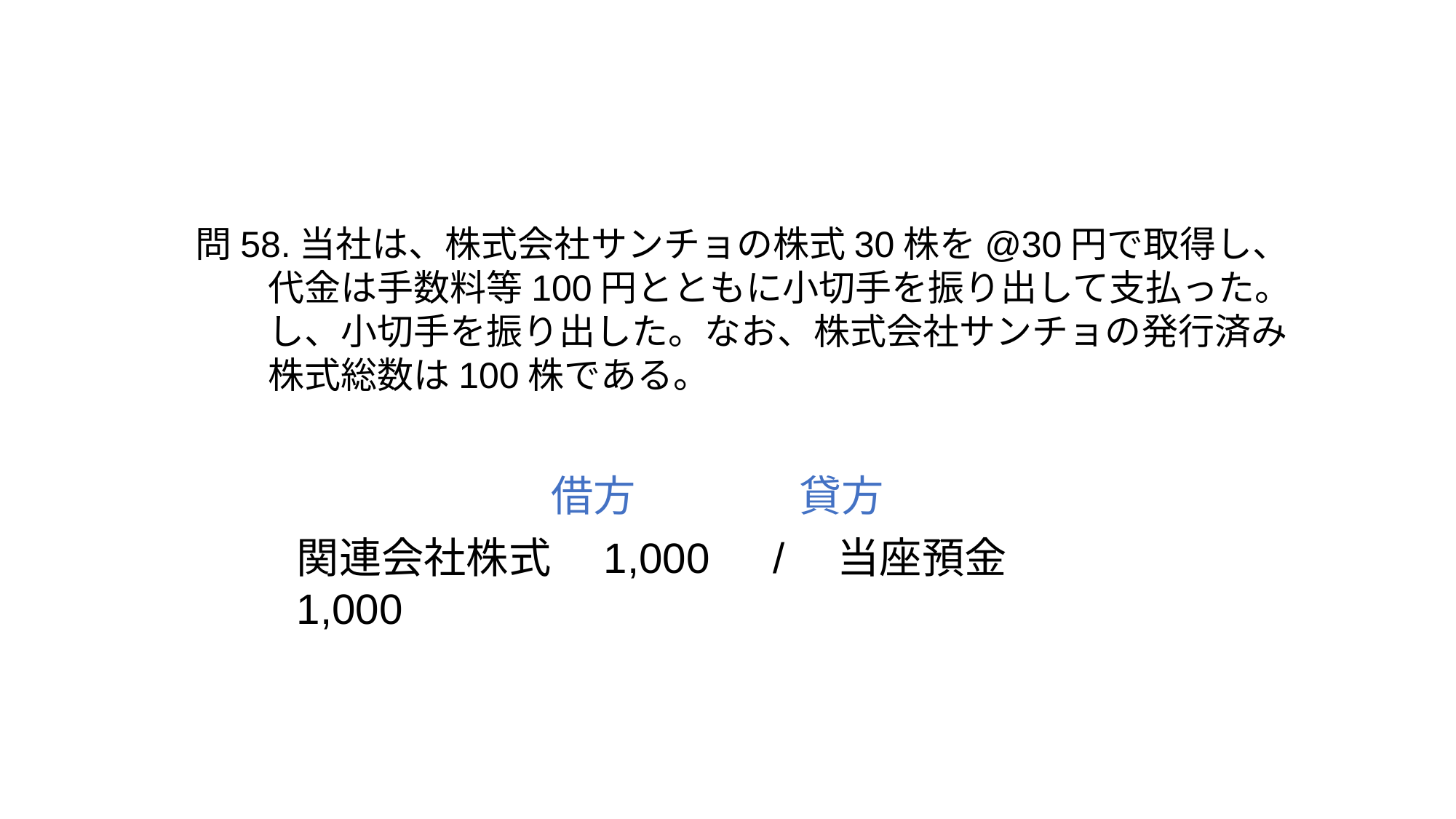

問58.当社は、株式会社サンチョの株式30株を@30円で取得し、
　　代金は手数料等100円とともに小切手を振り出して支払った。
　　し、小切手を振り出した。なお、株式会社サンチョの発行済み
　　株式総数は100株である。
借方
貸方
関連会社株式　1,000　/　当座預金　1,000